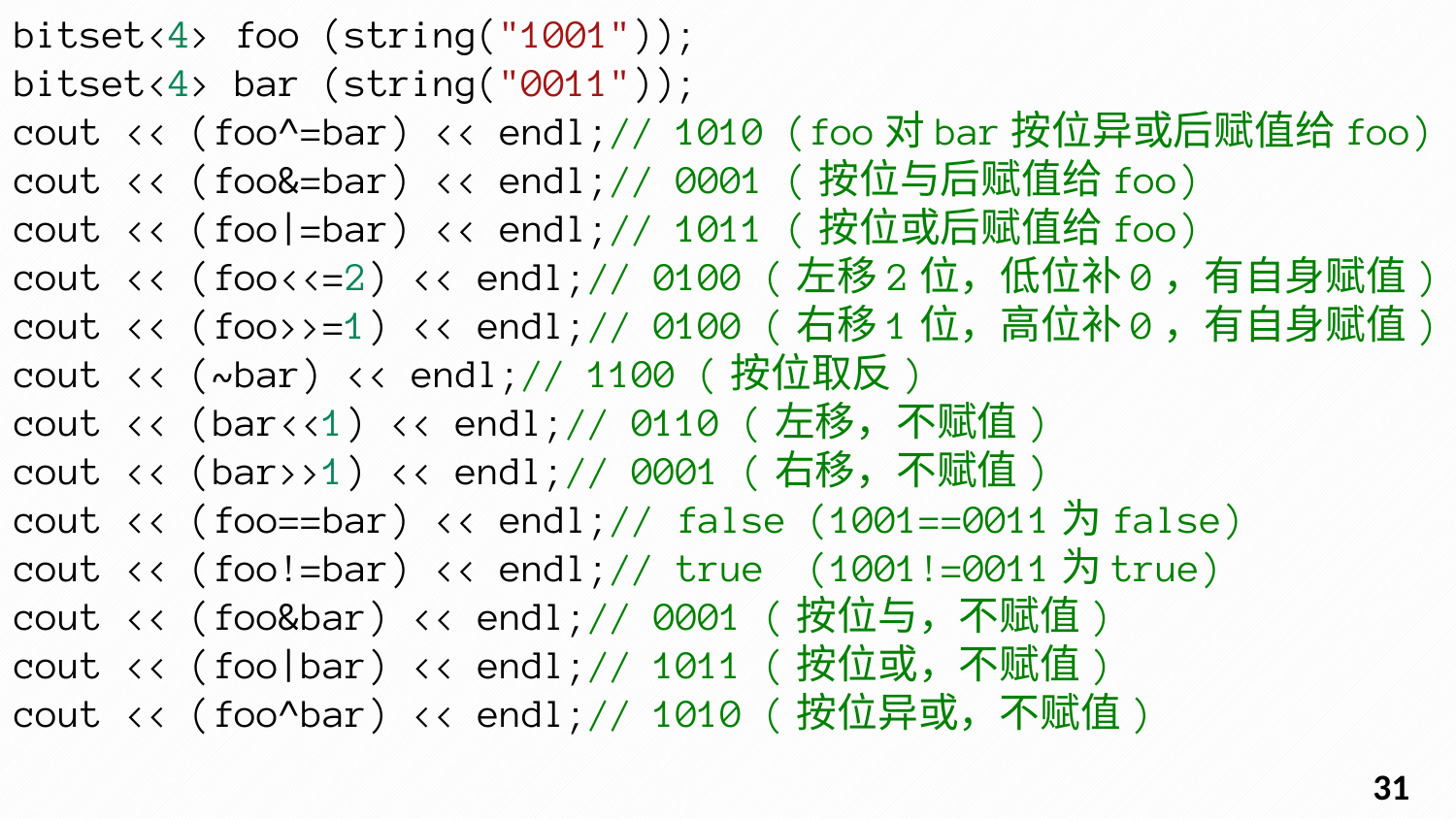

bitset<4> foo (string("1001"));
bitset<4> bar (string("0011"));
cout << (foo^=bar) << endl;// 1010 (foo对bar按位异或后赋值给foo)
cout << (foo&=bar) << endl;// 0001 (按位与后赋值给foo)
cout << (foo|=bar) << endl;// 1011 (按位或后赋值给foo)
cout << (foo<<=2) << endl;// 0100 (左移2位，低位补0，有自身赋值)
cout << (foo>>=1) << endl;// 0100 (右移1位，高位补0，有自身赋值)
cout << (~bar) << endl;// 1100 (按位取反)
cout << (bar<<1) << endl;// 0110 (左移，不赋值)
cout << (bar>>1) << endl;// 0001 (右移，不赋值)
cout << (foo==bar) << endl;// false (1001==0011为false)
cout << (foo!=bar) << endl;// true  (1001!=0011为true)
cout << (foo&bar) << endl;// 0001 (按位与，不赋值)
cout << (foo|bar) << endl;// 1011 (按位或，不赋值)
cout << (foo^bar) << endl;// 1010 (按位异或，不赋值)

31